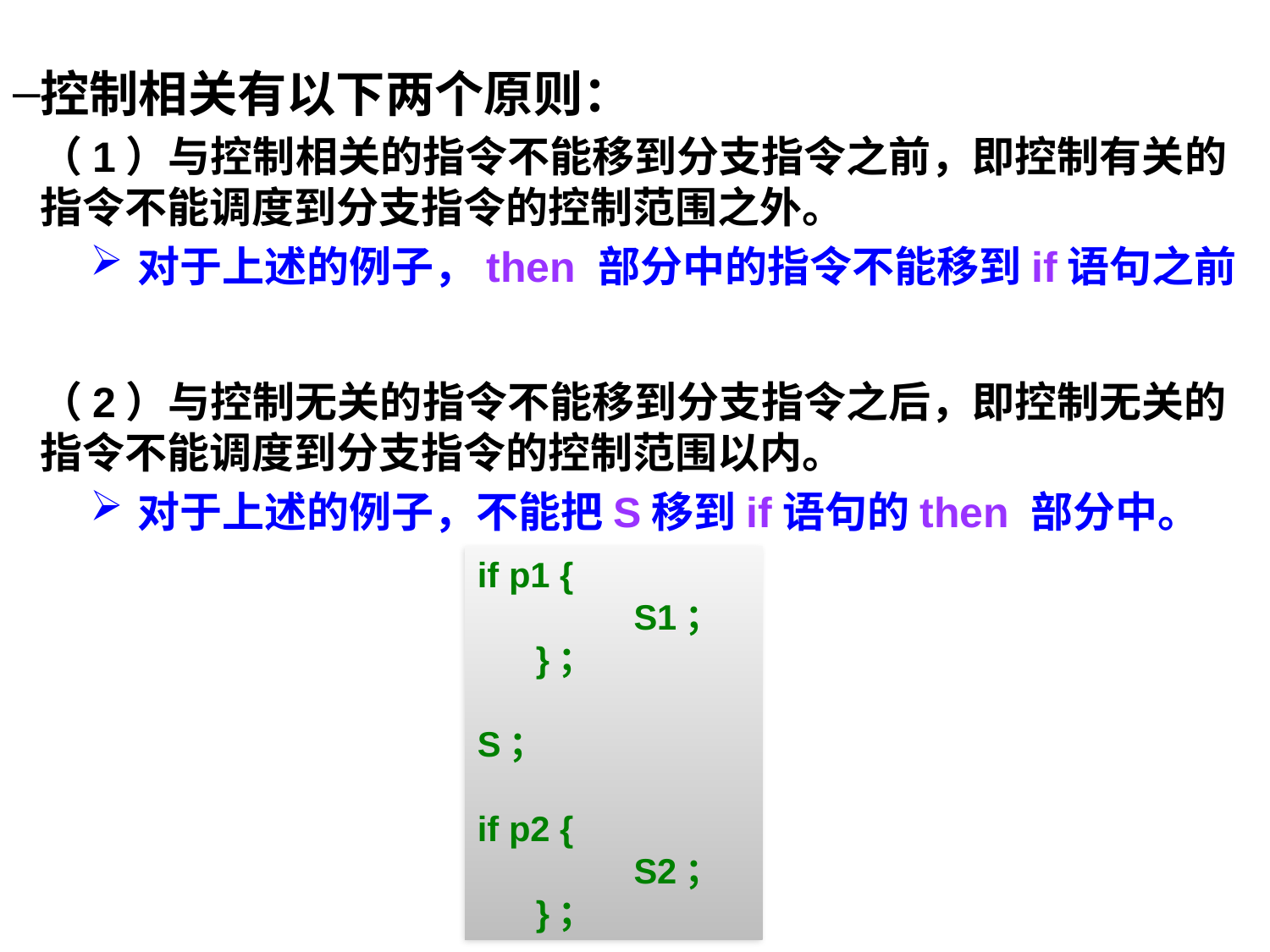

控制相关有以下两个原则：
（1）与控制相关的指令不能移到分支指令之前，即控制有关的指令不能调度到分支指令的控制范围之外。
对于上述的例子，then 部分中的指令不能移到if语句之前

（2）与控制无关的指令不能移到分支指令之后，即控制无关的指令不能调度到分支指令的控制范围以内。
对于上述的例子，不能把S移到if语句的then 部分中。
if p1 {
	   S1；
      }；

S；

if p2 {
	   S2；
      }；